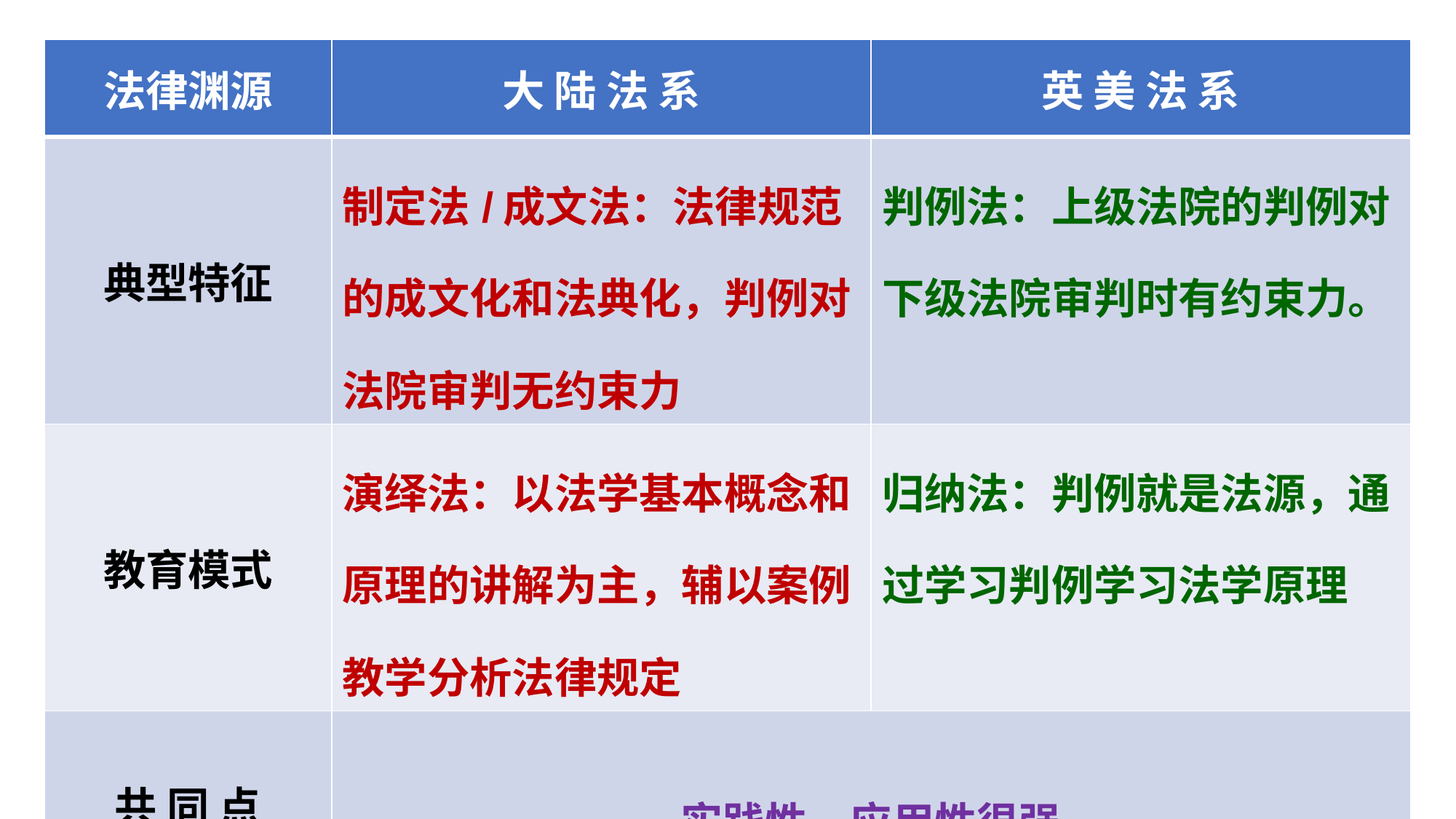

| 法律渊源 | 大 陆 法 系 | 英 美 法 系 |
| --- | --- | --- |
| 典型特征 | 制定法/成文法：法律规范的成文化和法典化，判例对法院审判无约束力 | 判例法：上级法院的判例对下级法院审判时有约束力。 |
| 教育模式 | 演绎法：以法学基本概念和原理的讲解为主，辅以案例教学分析法律规定 | 归纳法：判例就是法源，通过学习判例学习法学原理 |
| 共 同 点 | 实践性、应用性很强 |  |